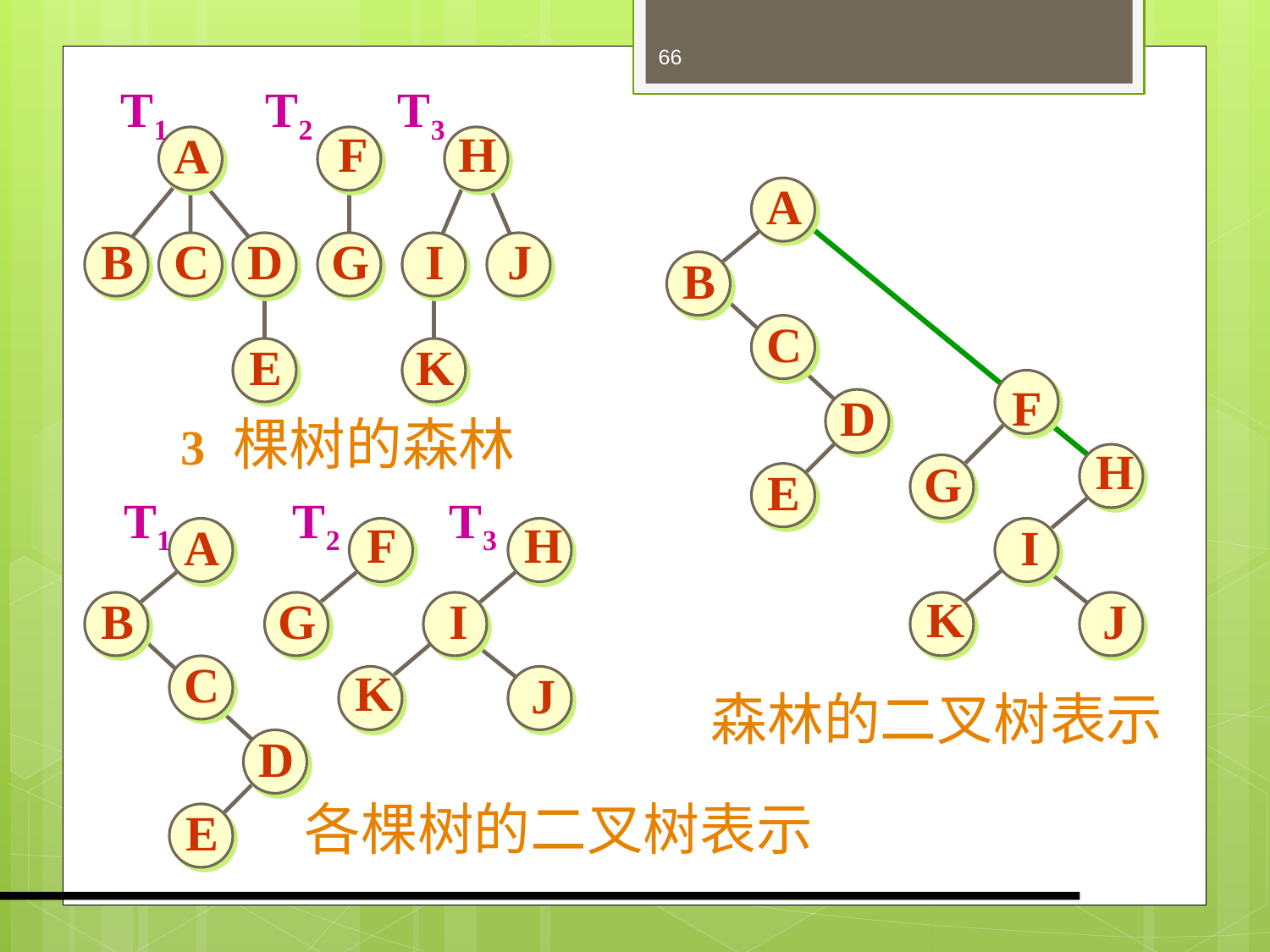

66
T1        T2       T3
F
H
A

A

B
C
D
G
I
J

B

C

E
K

F
D

3 棵树的森林

H

G
E

T1          T2         T3

F
H
A
I

K
B
G
I
J

C

K
J

森林的二叉树表示
D

各棵树的二叉树表示
E